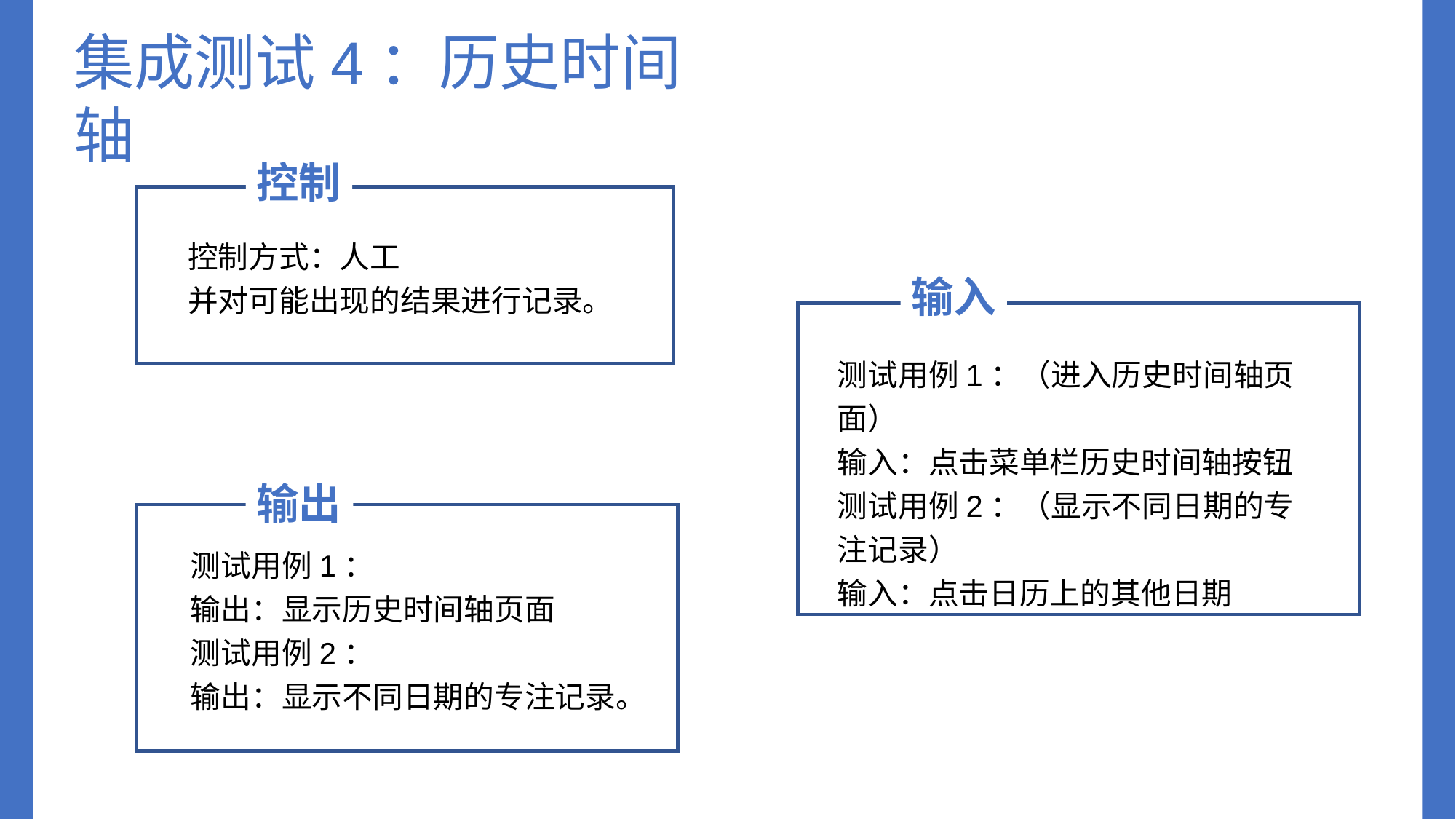

集成测试4：历史时间轴
控制

控制方式：人工
并对可能出现的结果进行记录。
输入

测试用例1：（进入历史时间轴页面）
输入：点击菜单栏历史时间轴按钮
测试用例2：（显示不同日期的专注记录）
输入：点击日历上的其他日期
输出

测试用例1：
输出：显示历史时间轴页面
测试用例2：
输出：显示不同日期的专注记录。